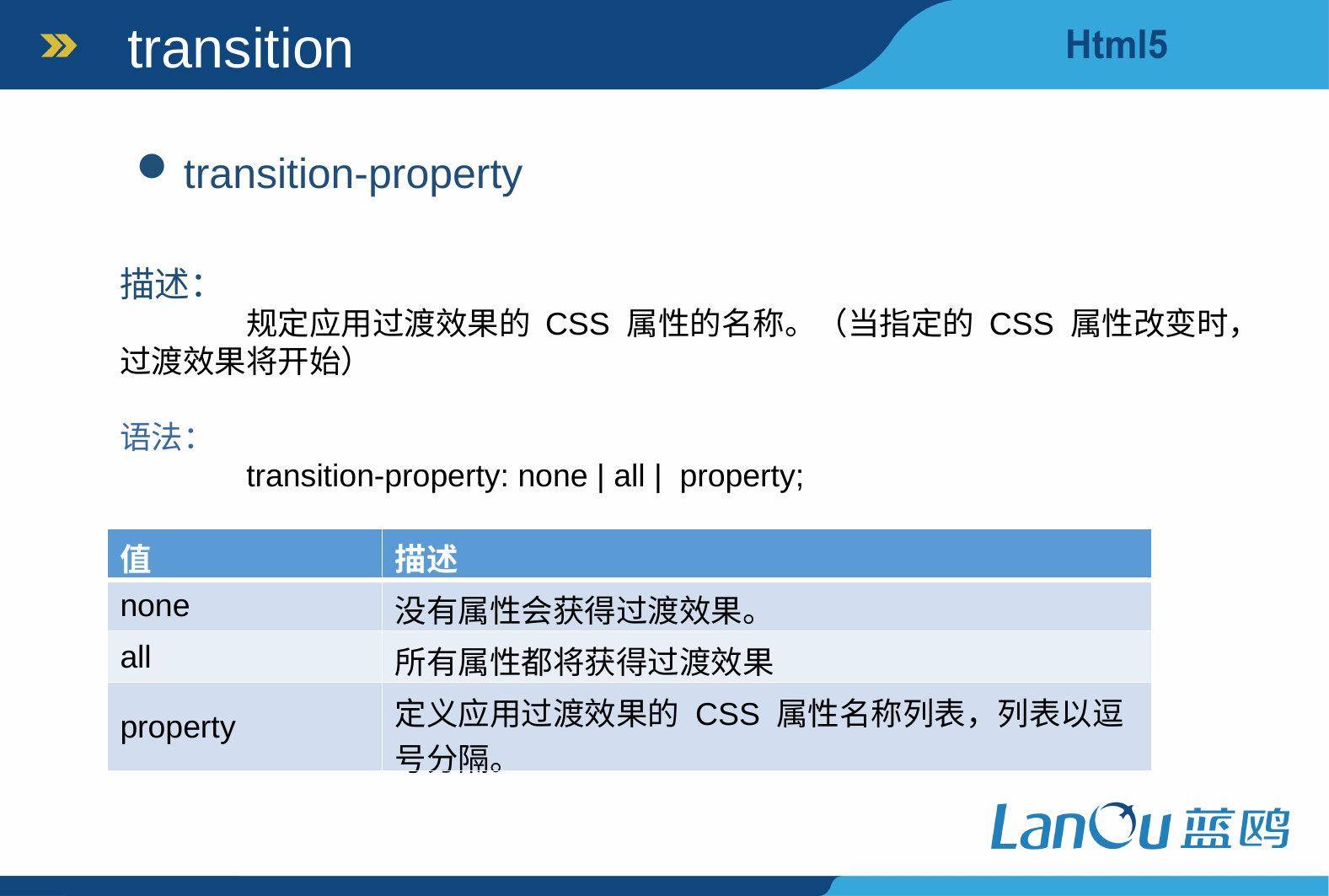

transition
transition-property

描述：
	规定应用过渡效果的 CSS 属性的名称。（当指定的 CSS 属性改变时，过渡效果将开始）

语法：
	transition-property: none | all |  property;

| 值 | 描述 |
| --- | --- |
| none | 没有属性会获得过渡效果。 |
| all | 所有属性都将获得过渡效果 |
| property | 定义应用过渡效果的 CSS 属性名称列表，列表以逗号分隔。 |